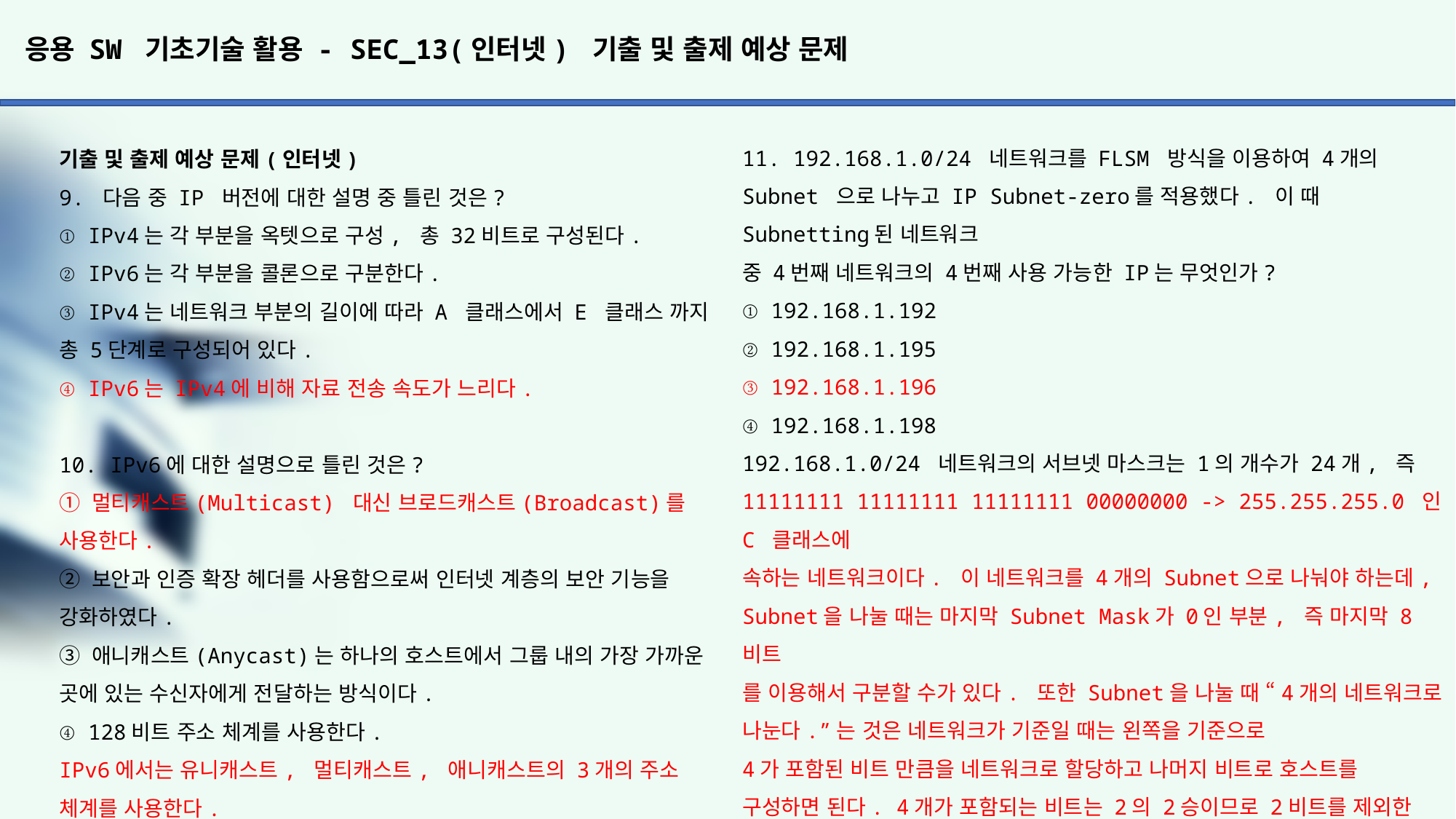

# 응용 SW 기초기술 활용 - SEC_13(인터넷) 기출 및 출제 예상 문제
11. 192.168.1.0/24 네트워크를 FLSM 방식을 이용하여 4개의 Subnet 으로 나누고 IP Subnet-zero를 적용했다. 이 때 Subnetting된 네트워크
중 4번째 네트워크의 4번째 사용 가능한 IP는 무엇인가?
① 192.168.1.192
② 192.168.1.195
③ 192.168.1.196
④ 192.168.1.198
192.168.1.0/24 네트워크의 서브넷 마스크는 1의 개수가 24개, 즉
11111111 11111111 11111111 00000000 -> 255.255.255.0 인 C 클래스에
속하는 네트워크이다. 이 네트워크를 4개의 Subnet으로 나눠야 하는데,
Subnet을 나눌 때는 마지막 Subnet Mask가 0인 부분, 즉 마지막 8비트
를 이용해서 구분할 수가 있다. 또한 Subnet을 나눌 때 “4개의 네트워크로 나눈다.”는 것은 네트워크가 기준일 때는 왼쪽을 기준으로
4가 포함된 비트 만큼을 네트워크로 할당하고 나머지 비트로 호스트를
구성하면 된다. 4개가 포함되는 비트는 2의 2승이므로 2비트를 제외한 나머지 6비트를 호스로 구성한다.
네트워크 ID : 00, 호스트 ID : 000000 으로 된다.
호스트 ID가 6비트로 설정되었고, 문제에서 FLSM방식을 이용한다고 했기에 4개의 네트워크에 고정된 크기의 64개(2의 6승)씩 할당하면
아래와 같이 된다.
1	 64	192.168.1.0 ~ 192.168.1.63
2	 64	192.168.1.64 ~ 192.168.1.127
3 	 64	192.168.1.128 ~ 192.168.1.191
4	 64	192.168.1.192 ~ 192.168.1.255
4번째 네트워크의 시작 주소는 192.168.1.192는 네트워크의 대표주소로
사용되기 때문에 사용 가능한 주소는 193부터이며, 4번째에 해당하는
IP 주소는 192.168.1.196 가 된다.
IP Subnet-zero를 적용했다는 것은 Subnet 부분이 모두 0인 192.168.1.0은 사용하지 않았는데, IP 주소가 부족해지면서 Subnet 부분이 모두 0인 주소도 IP 주소로 사용할 수 있다는 의미로 보면 된다.

기출 및 출제 예상 문제(인터넷)
9. 다음 중 IP 버전에 대한 설명 중 틀린 것은?
① IPv4는 각 부분을 옥텟으로 구성, 총 32비트로 구성된다.
② IPv6는 각 부분을 콜론으로 구분한다.
③ IPv4는 네트워크 부분의 길이에 따라 A 클래스에서 E 클래스 까지 총 5단계로 구성되어 있다.
④ IPv6는 IPv4에 비해 자료 전송 속도가 느리다.

10. IPv6에 대한 설명으로 틀린 것은?
① 멀티캐스트(Multicast) 대신 브로드캐스트(Broadcast)를 사용한다.
② 보안과 인증 확장 헤더를 사용함으로써 인터넷 계층의 보안 기능을 강화하였다.
③ 애니캐스트(Anycast)는 하나의 호스트에서 그룹 내의 가장 가까운 곳에 있는 수신자에게 전달하는 방식이다.
④ 128비트 주소 체계를 사용한다.
IPv6에서는 유니캐스트, 멀티캐스트, 애니캐스트의 3개의 주소 체계를 사용한다.